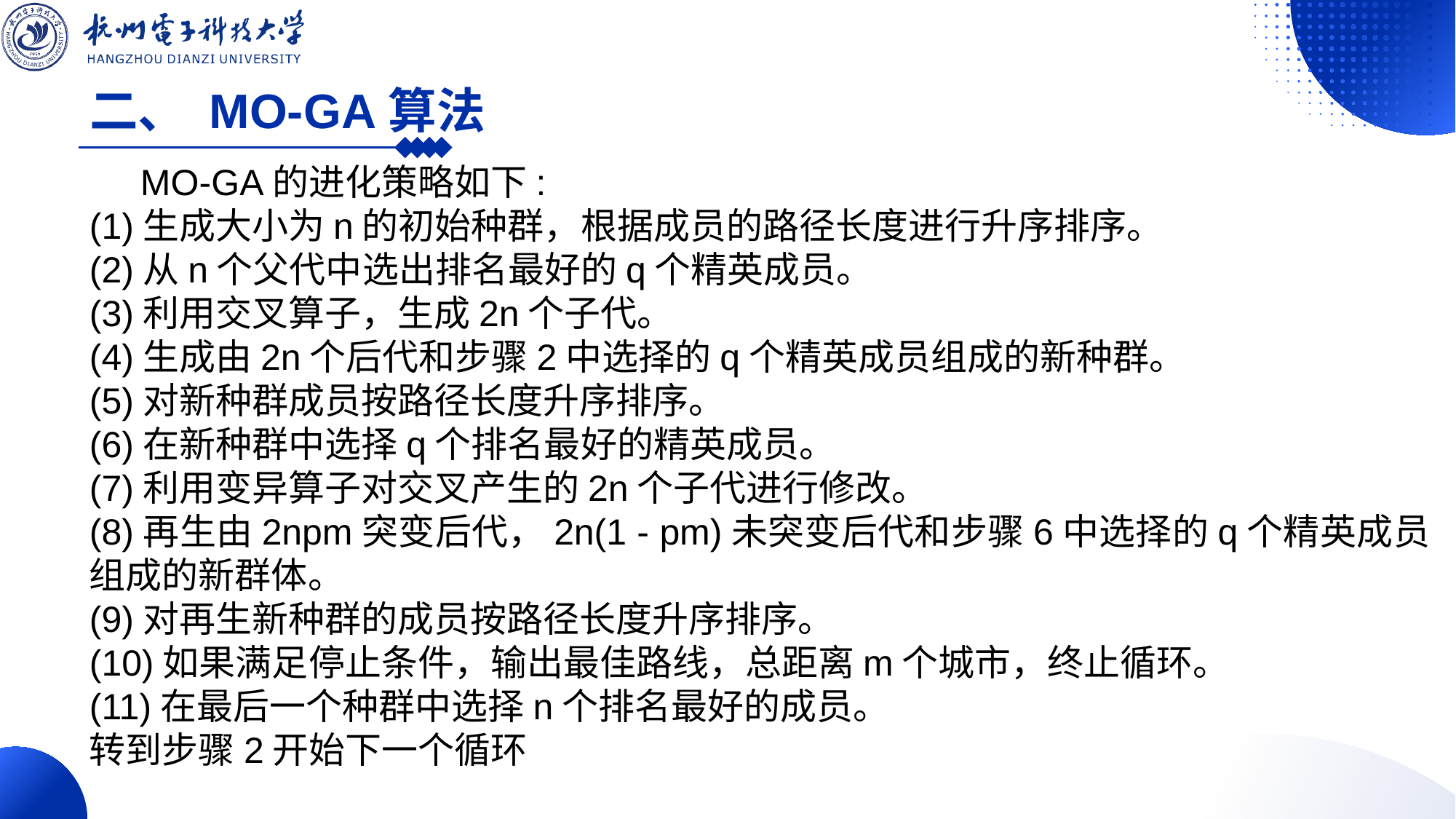

# 二、 MO-GA算法
     MO-GA的进化策略如下:
(1)生成大小为n的初始种群，根据成员的路径长度进行升序排序。
(2)从n个父代中选出排名最好的q个精英成员。
(3)利用交叉算子，生成2n个子代。
(4)生成由2n个后代和步骤2中选择的q个精英成员组成的新种群。
(5)对新种群成员按路径长度升序排序。
(6)在新种群中选择q个排名最好的精英成员。
(7)利用变异算子对交叉产生的2n个子代进行修改。
(8)再生由2npm突变后代，2n(1 - pm)未突变后代和步骤6中选择的q个精英成员组成的新群体。
(9)对再生新种群的成员按路径长度升序排序。
(10)如果满足停止条件，输出最佳路线，总距离m个城市，终止循环。
(11)在最后一个种群中选择n个排名最好的成员。
转到步骤2开始下一个循环